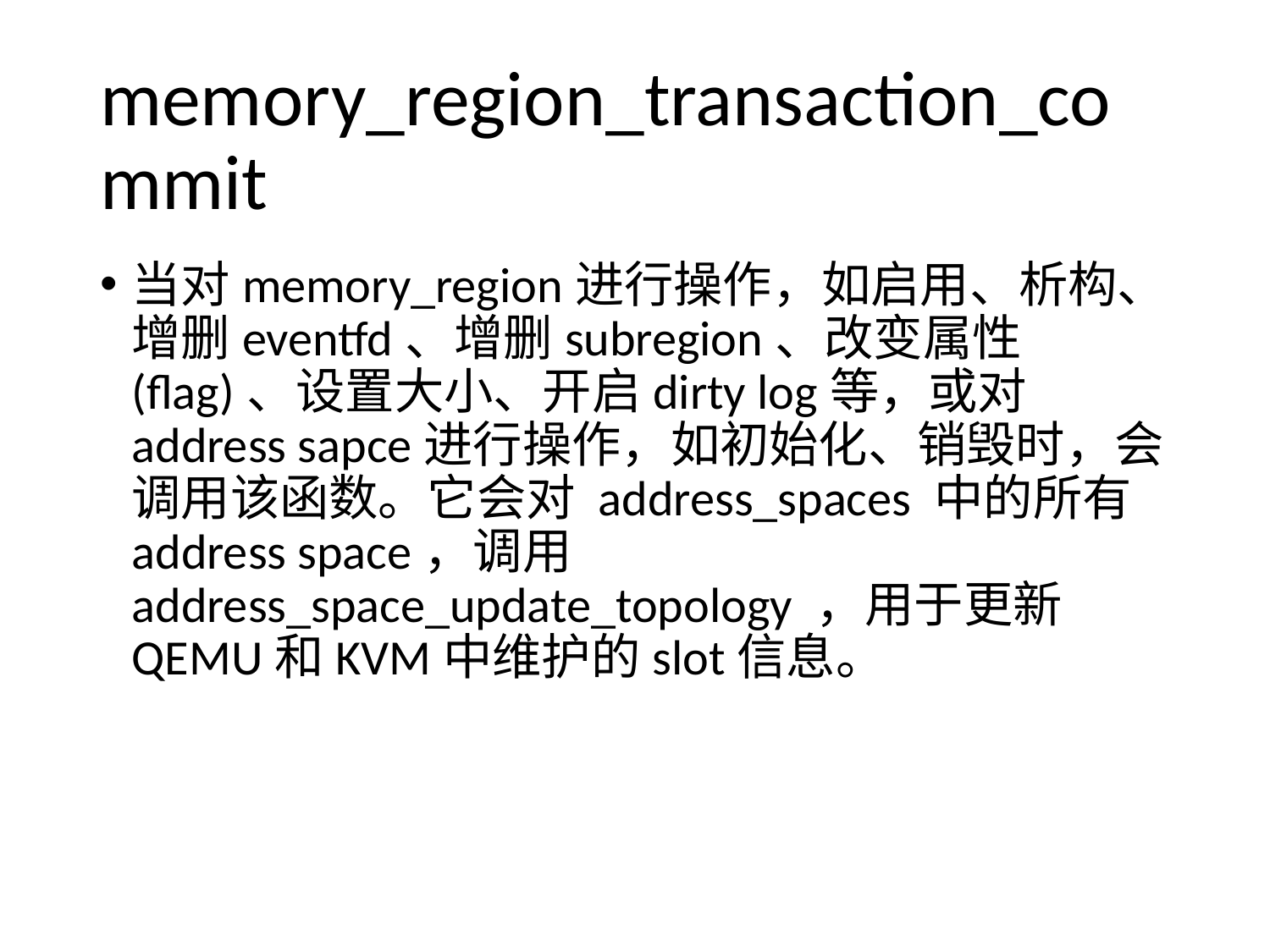

# memory_region_transaction_commit
当对memory_region进行操作，如启用、析构、增删eventfd、增删subregion、改变属性(flag)、设置大小、开启dirty log等，或对address sapce进行操作，如初始化、销毁时，会调用该函数。它会对 address_spaces 中的所有address space，调用 address_space_update_topology ，用于更新QEMU和KVM中维护的slot信息。